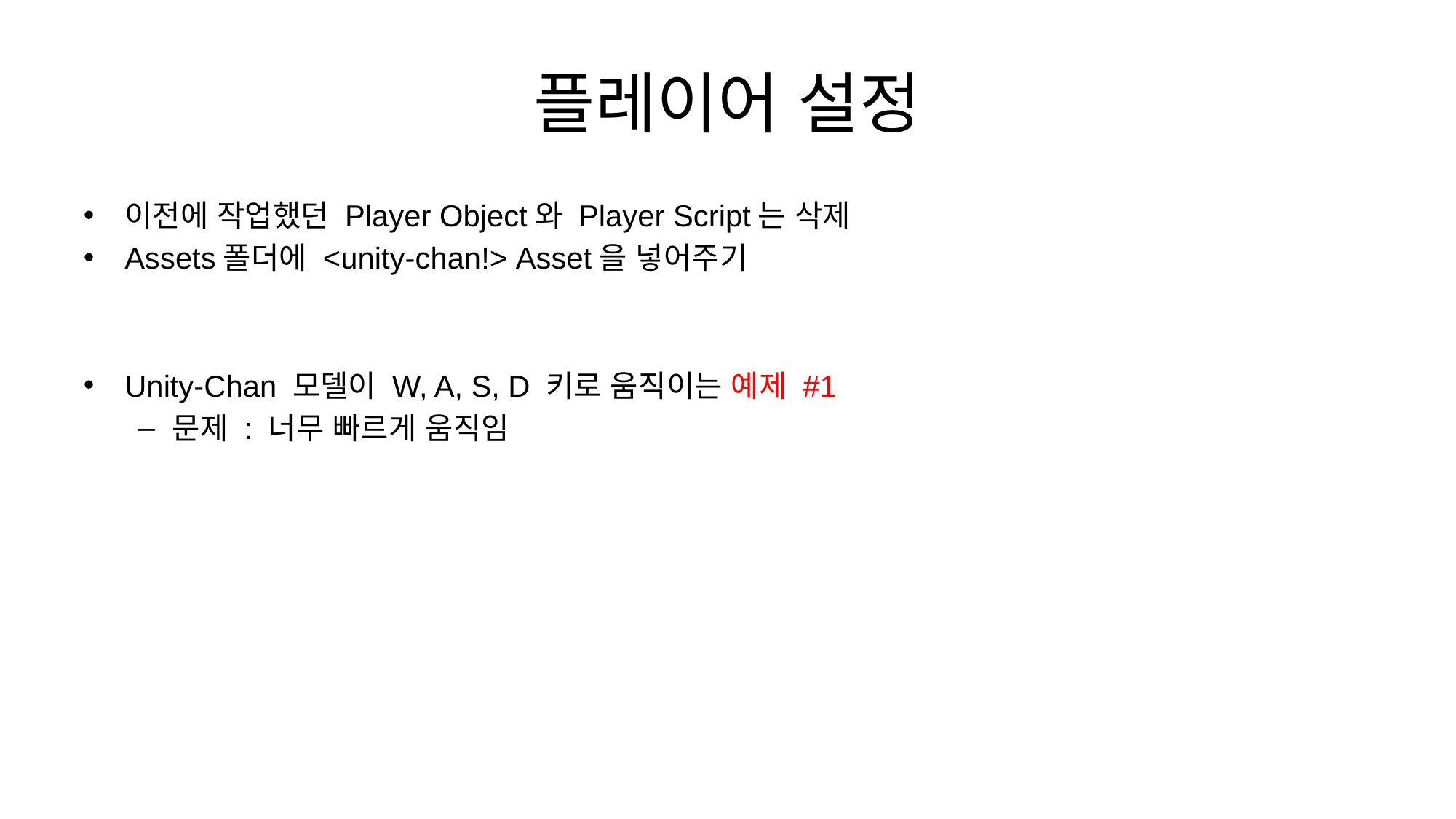

# 플레이어 설정
이전에 작업했던 Player Object와 Player Script는 삭제
Assets폴더에 <unity-chan!> Asset을 넣어주기

Unity-Chan 모델이 W, A, S, D 키로 움직이는 예제 #1
문제 : 너무 빠르게 움직임